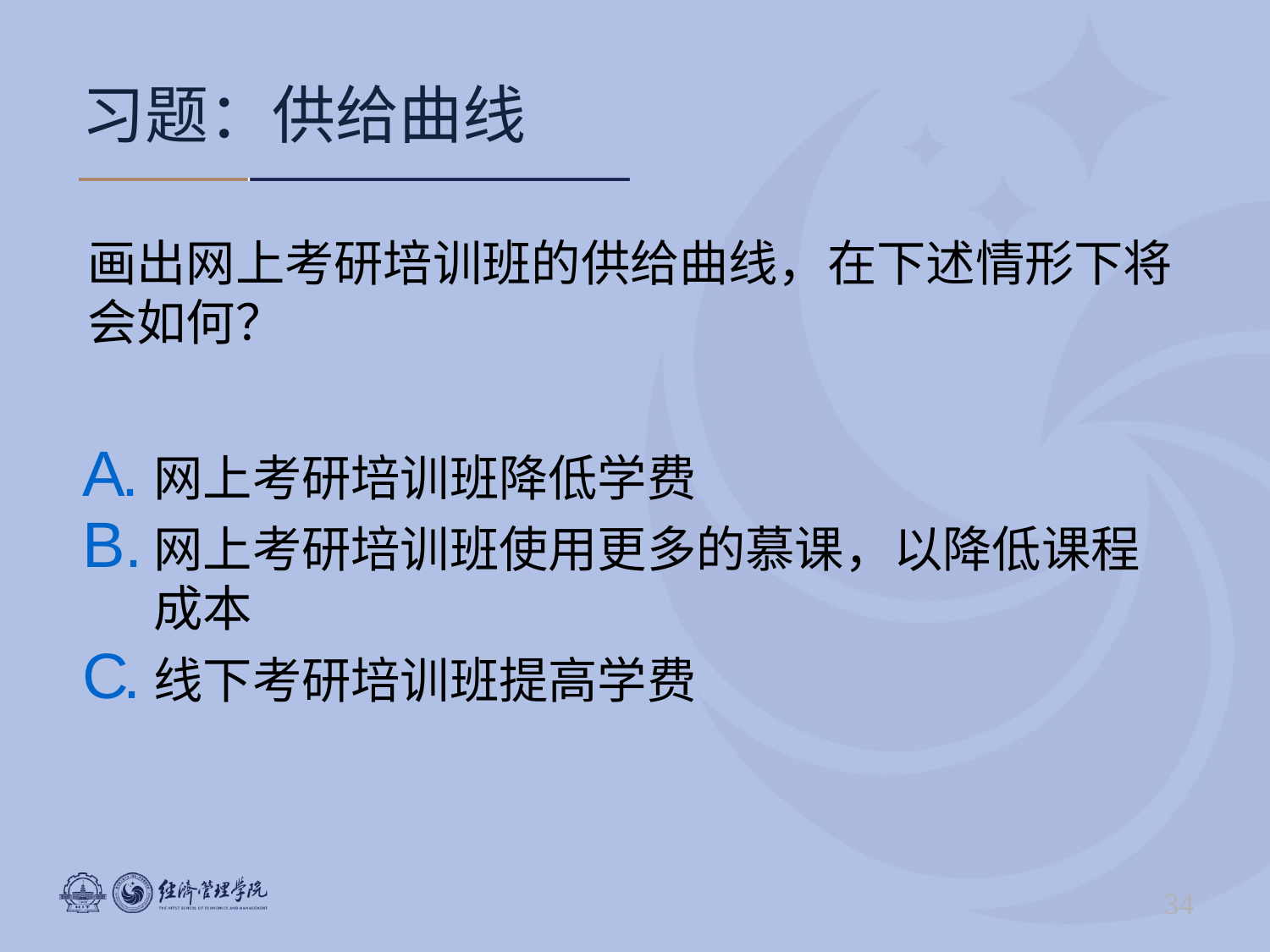

# 习题：供给曲线

画出网上考研培训班的供给曲线，在下述情形下将会如何？
网上考研培训班降低学费
网上考研培训班使用更多的慕课，以降低课程成本
线下考研培训班提高学费